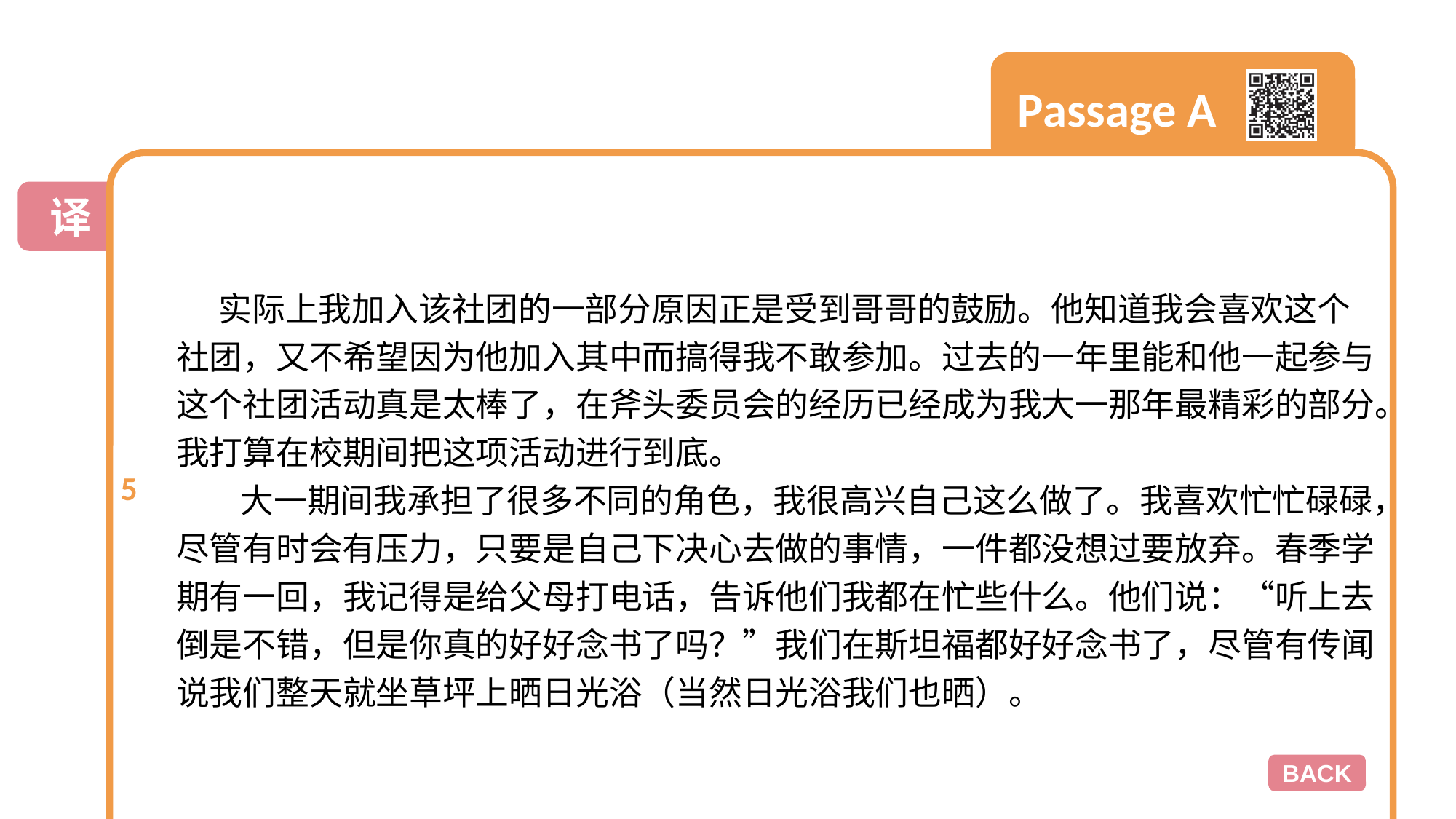

5

实际上我加入该社团的一部分原因正是受到哥哥的鼓励。他知道我会喜欢这个社团，又不希望因为他加入其中而搞得我不敢参加。过去的一年里能和他一起参与这个社团活动真是太棒了，在斧头委员会的经历已经成为我大一那年最精彩的部分。我打算在校期间把这项活动进行到底。
大一期间我承担了很多不同的角色，我很高兴自己这么做了。我喜欢忙忙碌碌，尽管有时会有压力，只要是自己下决心去做的事情，一件都没想过要放弃。春季学期有一回，我记得是给父母打电话，告诉他们我都在忙些什么。他们说：“听上去倒是不错，但是你真的好好念书了吗？”我们在斯坦福都好好念书了，尽管有传闻说我们整天就坐草坪上晒日光浴（当然日光浴我们也晒）。

BACK